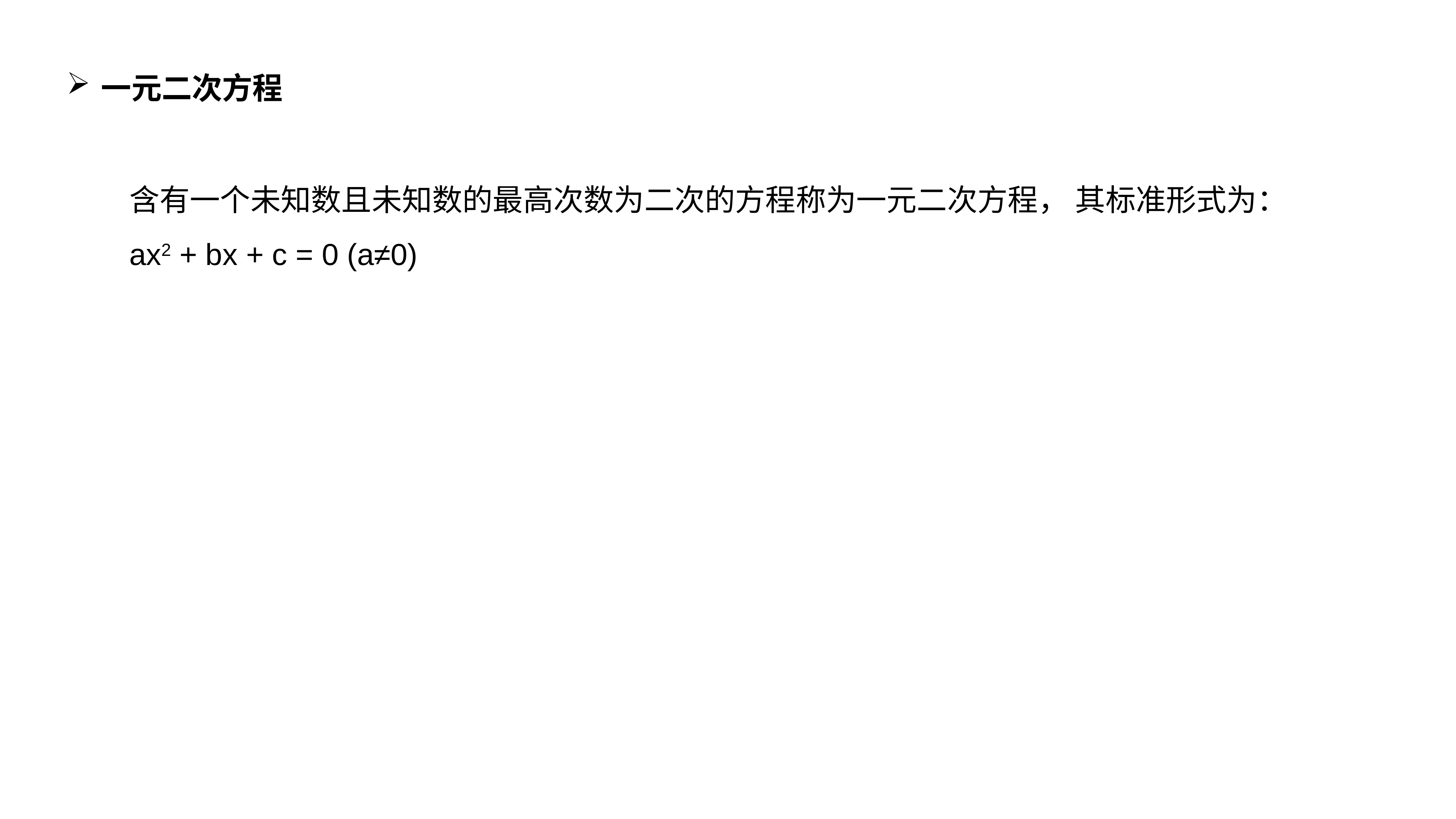

一元二次方程
含有一个未知数且未知数的最高次数为二次的方程称为一元二次方程， 其标准形式为：ax2 + bx + c = 0 (a≠0)